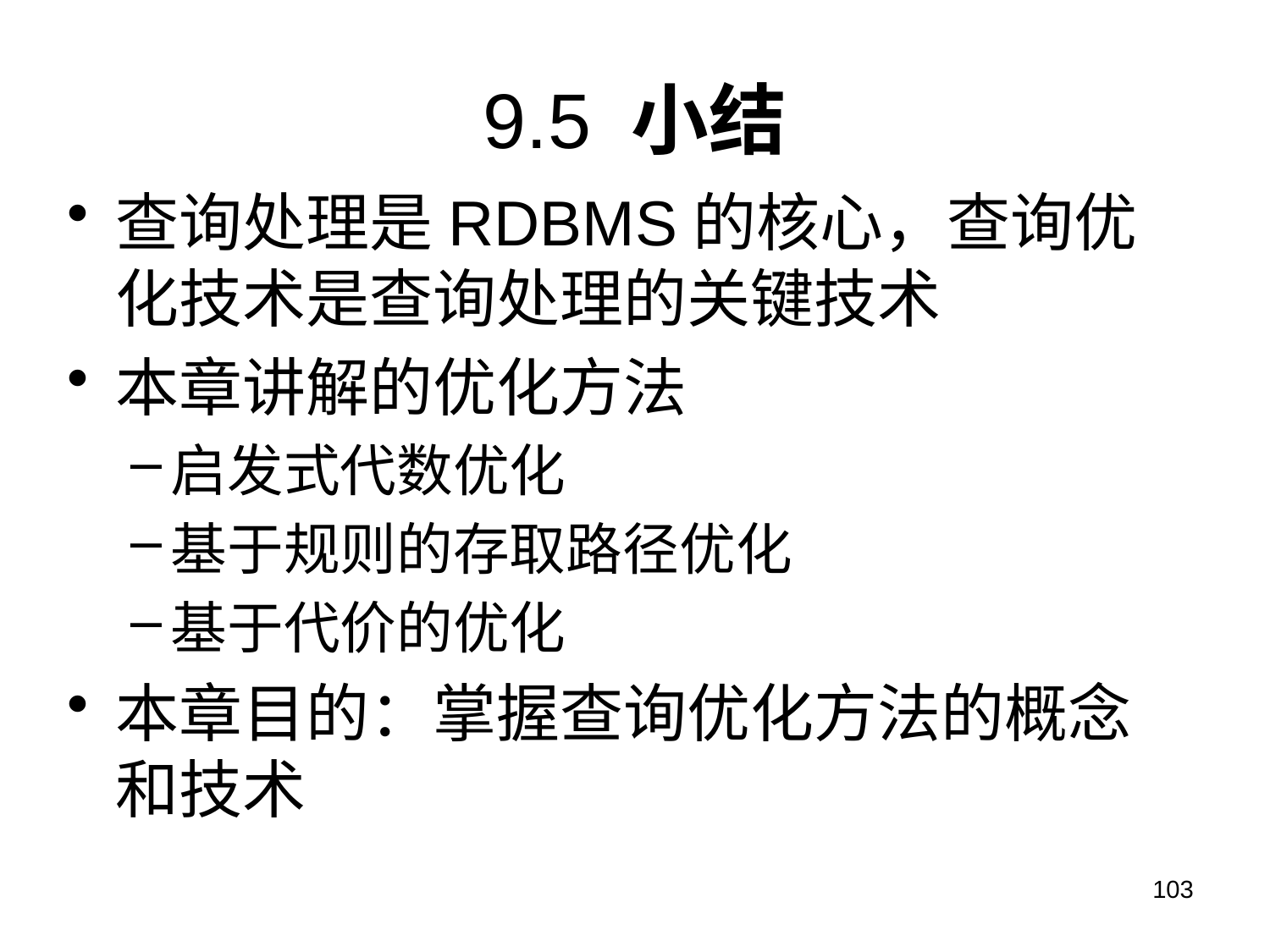

# 9.5 小结
查询处理是RDBMS的核心，查询优化技术是查询处理的关键技术
本章讲解的优化方法
启发式代数优化
基于规则的存取路径优化
基于代价的优化
本章目的：掌握查询优化方法的概念和技术
103